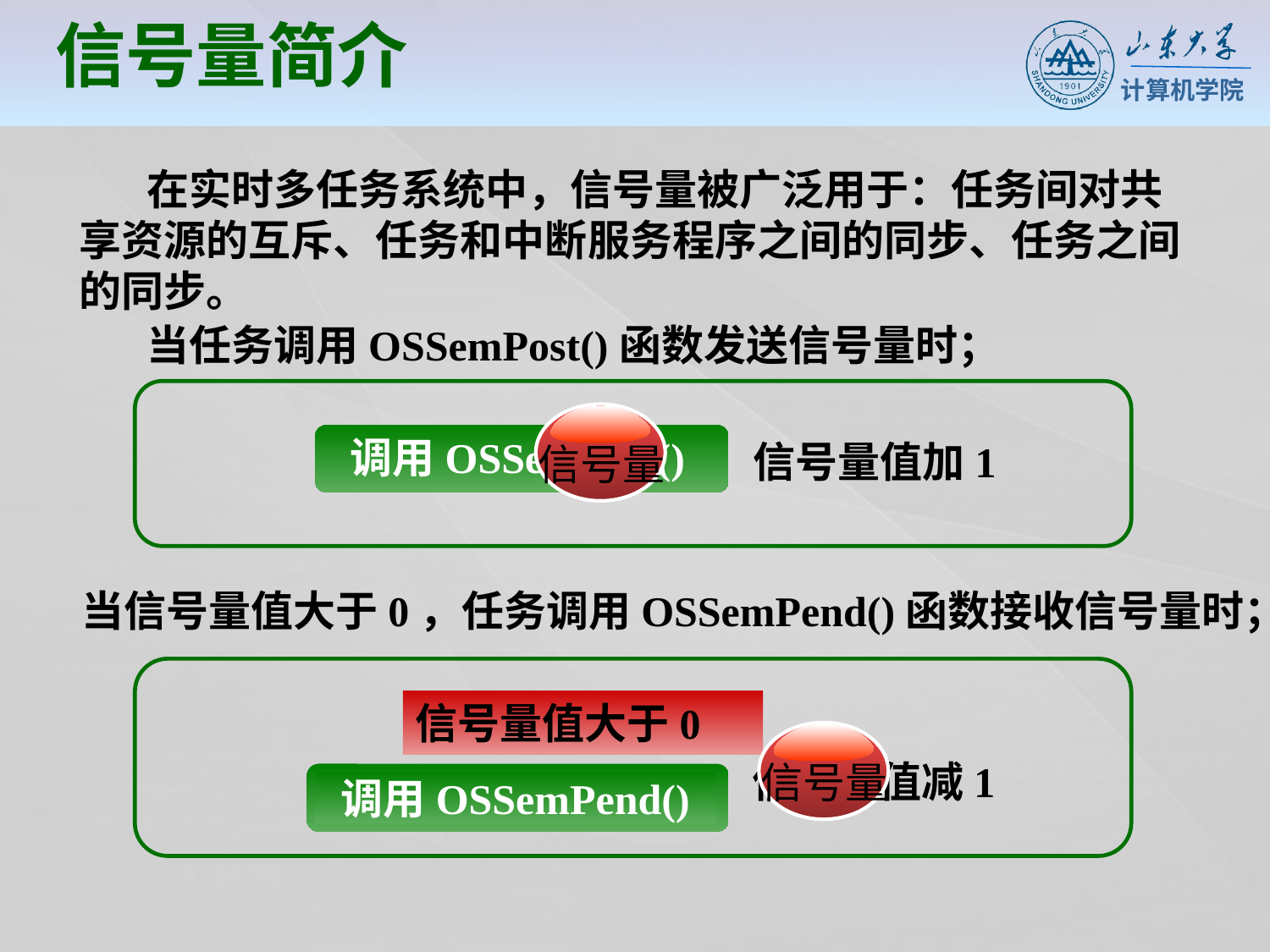

信号量简介
      在实时多任务系统中，信号量被广泛用于：任务间对共享资源的互斥、任务和中断服务程序之间的同步、任务之间的同步。
当任务调用OSSemPost()函数发送信号量时；

信号量

调用OSSemPost()
信号量值加1
当信号量值大于0，任务调用OSSemPend()函数接收信号量时；

信号量值大于0

信号量
信号量值减1

调用OSSemPend()